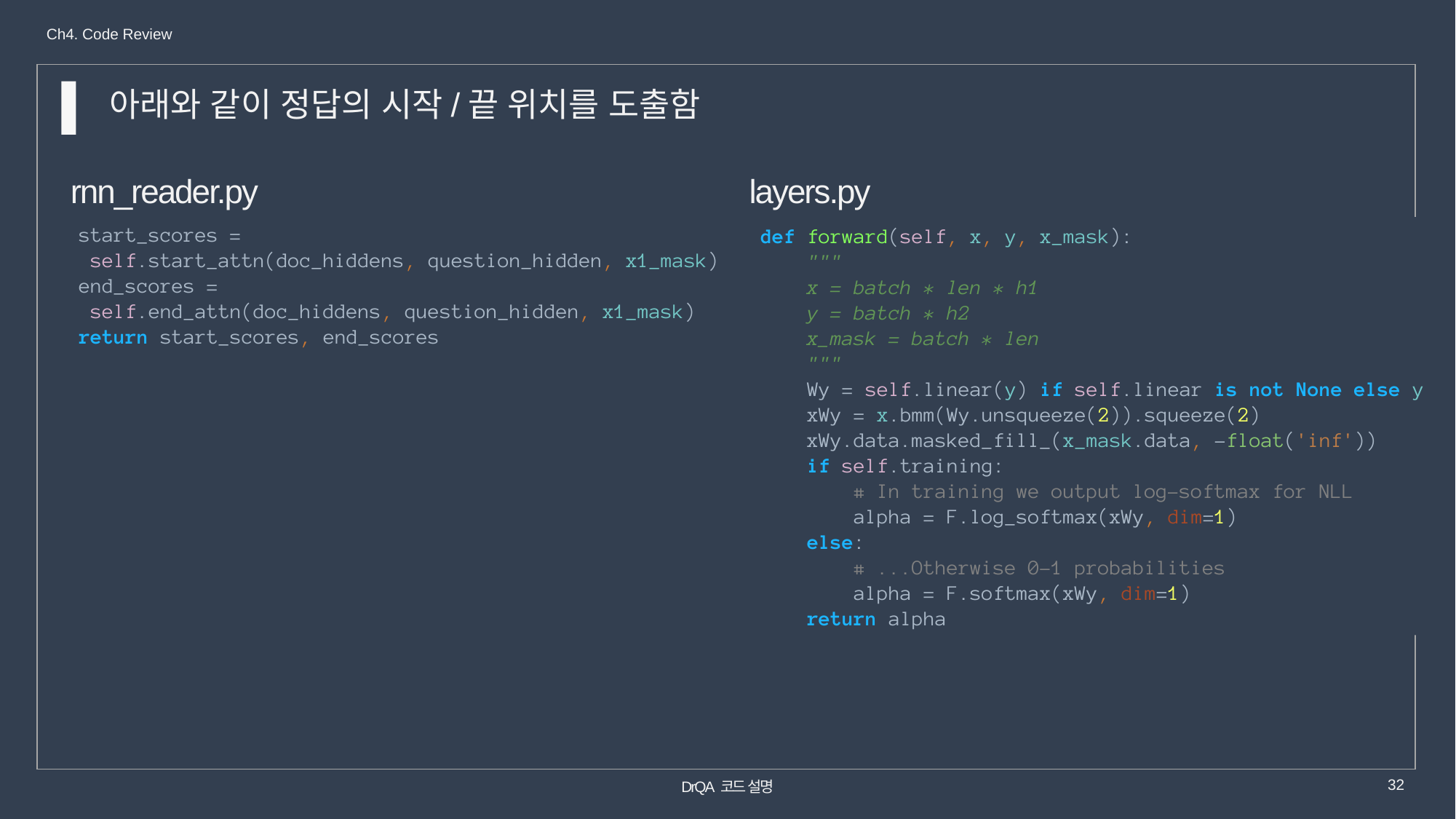

Ch4. Code Review
아래와 같이 정답의 시작/끝 위치를 도출함
rnn_reader.py
layers.py
start_scores =
 self.start_attn(doc_hiddens, question_hidden, x1_mask)
end_scores =
 self.end_attn(doc_hiddens, question_hidden, x1_mask)
return start_scores, end_scores
def forward(self, x, y, x_mask):
    """
    x = batch * len * h1
    y = batch * h2
    x_mask = batch * len
    """
    Wy = self.linear(y) if self.linear is not None else y
    xWy = x.bmm(Wy.unsqueeze(2)).squeeze(2)
    xWy.data.masked_fill_(x_mask.data, -float('inf'))
    if self.training:
        # In training we output log-softmax for NLL
        alpha = F.log_softmax(xWy, dim=1)
    else:
        # ...Otherwise 0-1 probabilities
        alpha = F.softmax(xWy, dim=1)
    return alpha
32